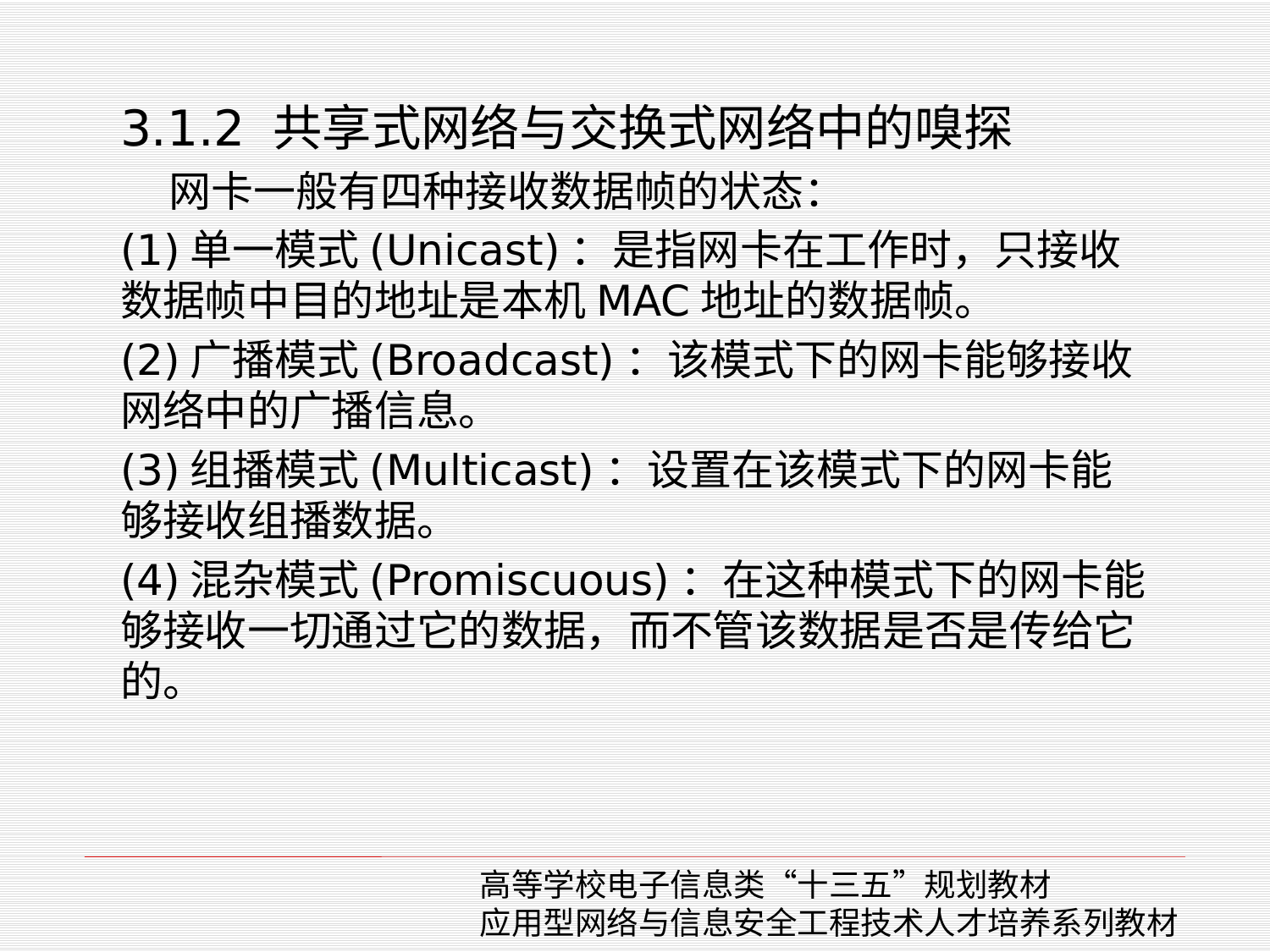

3.1.2 共享式网络与交换式网络中的嗅探
    网卡一般有四种接收数据帧的状态：
(1)单一模式(Unicast)：是指网卡在工作时，只接收数据帧中目的地址是本机MAC地址的数据帧。
(2)广播模式(Broadcast)：该模式下的网卡能够接收网络中的广播信息。
(3)组播模式(Multicast)：设置在该模式下的网卡能够接收组播数据。
(4)混杂模式(Promiscuous)：在这种模式下的网卡能够接收一切通过它的数据，而不管该数据是否是传给它的。
高等学校电子信息类“十三五”规划教材
应用型网络与信息安全工程技术人才培养系列教材